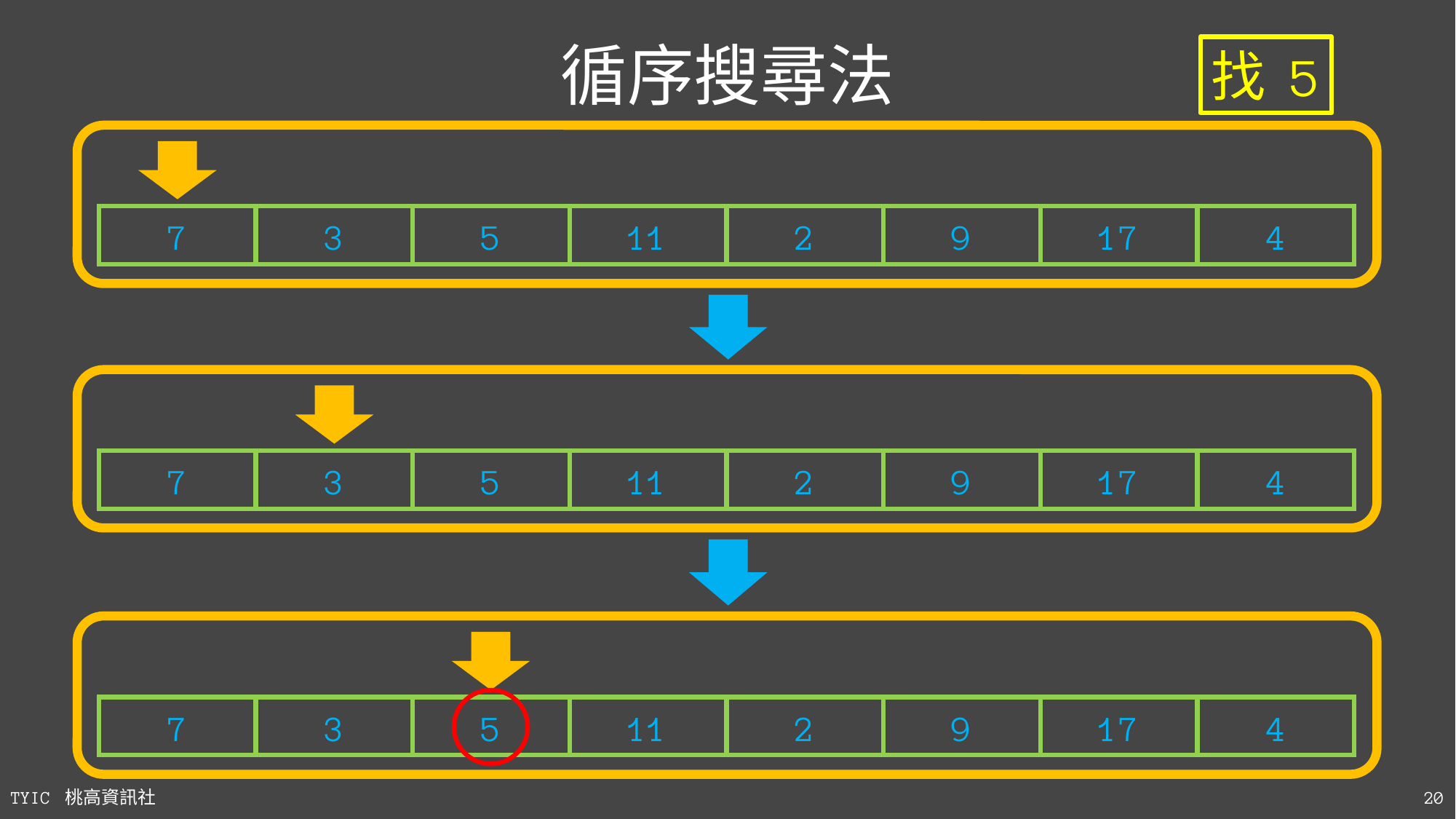

# 循序搜尋法
找 5

7
3
5
11
2
9
17
4

7
3
5
11
2
9
17
4

7
3
5
11
2
9
17
4